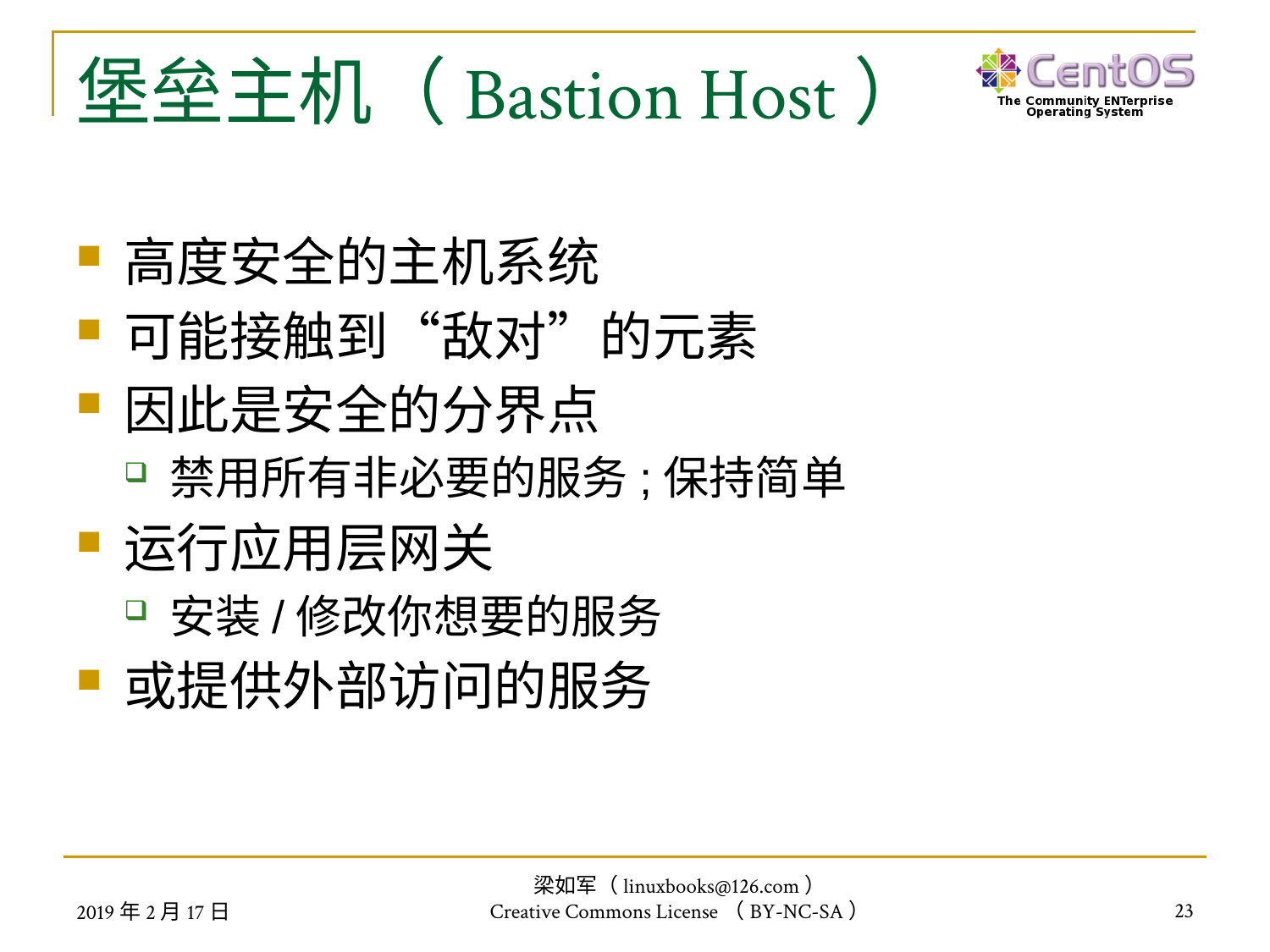

# 堡垒主机（Bastion Host）
高度安全的主机系统
可能接触到“敌对”的元素
因此是安全的分界点
禁用所有非必要的服务;保持简单
运行应用层网关
安装/修改你想要的服务
或提供外部访问的服务
梁如军（linuxbooks@126.com）
Creative Commons License（BY-NC-SA）
2019年2月17日
23